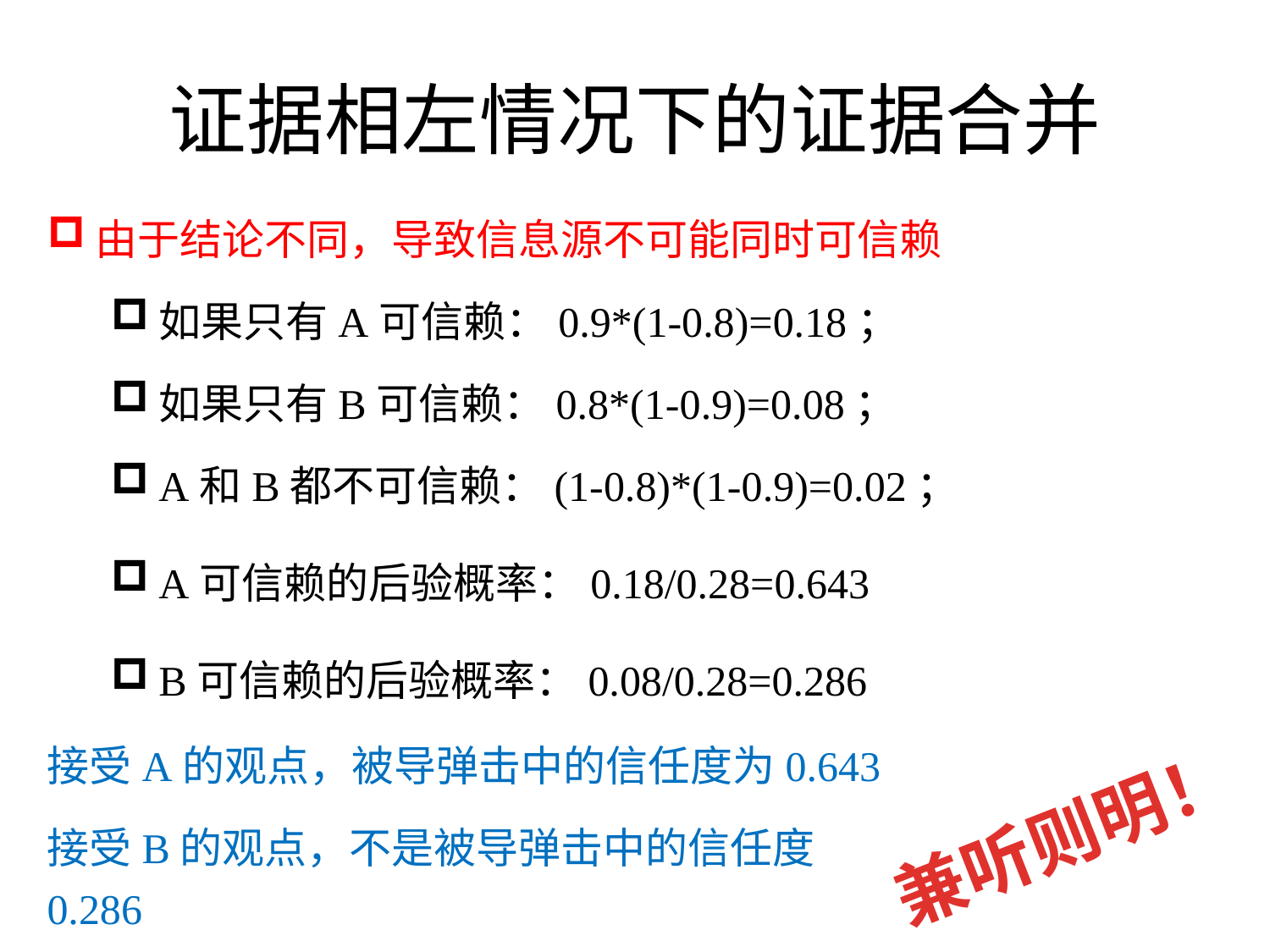

# 证据相左情况下的证据合并
由于结论不同，导致信息源不可能同时可信赖
如果只有A可信赖：0.9*(1-0.8)=0.18；
如果只有B可信赖：0.8*(1-0.9)=0.08；
A和B都不可信赖：(1-0.8)*(1-0.9)=0.02；
A可信赖的后验概率：0.18/0.28=0.643
B可信赖的后验概率：0.08/0.28=0.286

接受A的观点，被导弹击中的信任度为0.643
接受B的观点，不是被导弹击中的信任度0.286
因此，被导弹击中的可信度为[0.643,0.714]
兼听则明！